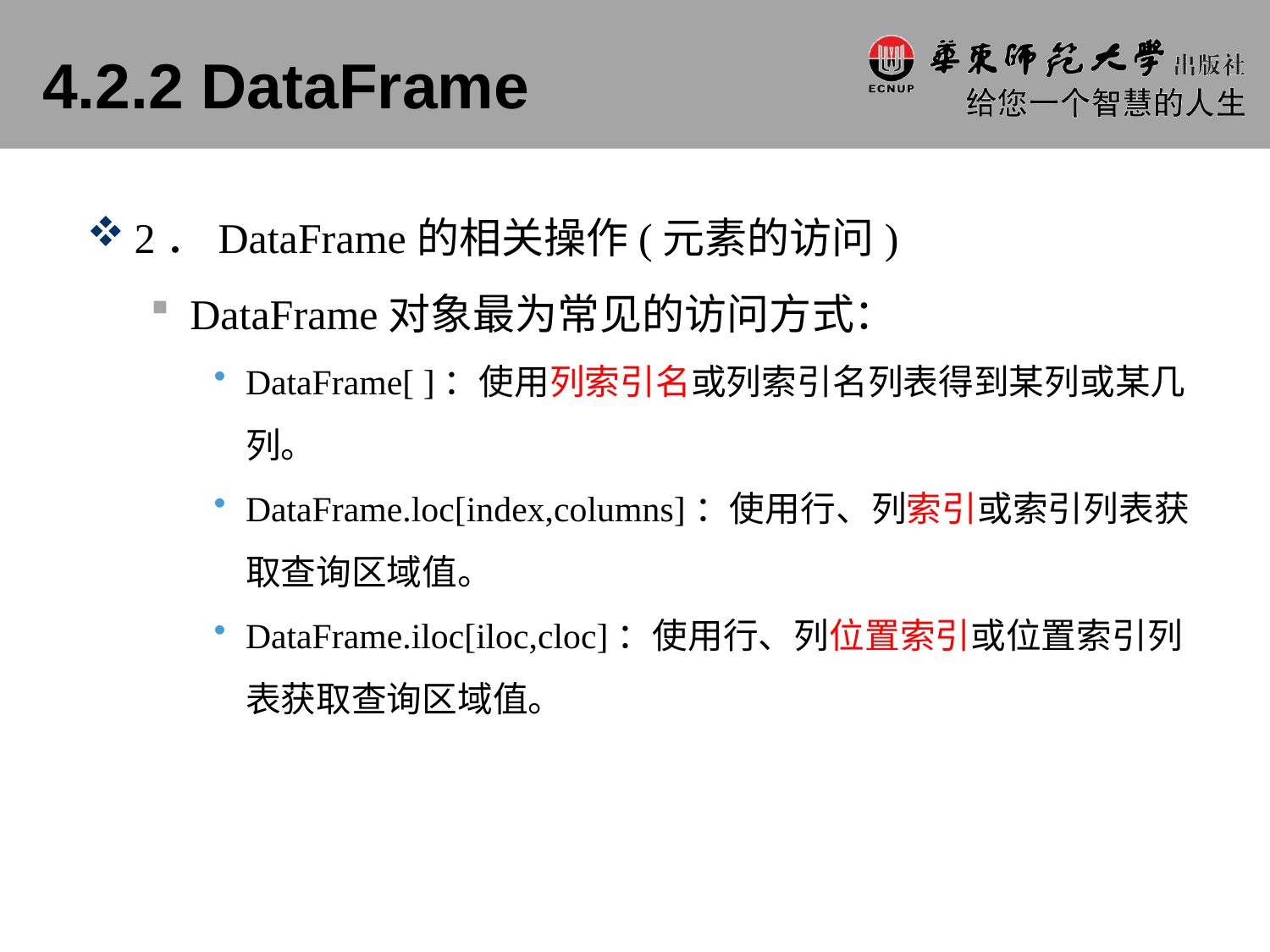

# 4.2.2 DataFrame
2．DataFrame的相关操作(元素的访问)
DataFrame对象最为常见的访问方式：
DataFrame[ ]：使用列索引名或列索引名列表得到某列或某几列。
DataFrame.loc[index,columns]：使用行、列索引或索引列表获取查询区域值。
DataFrame.iloc[iloc,cloc]：使用行、列位置索引或位置索引列表获取查询区域值。